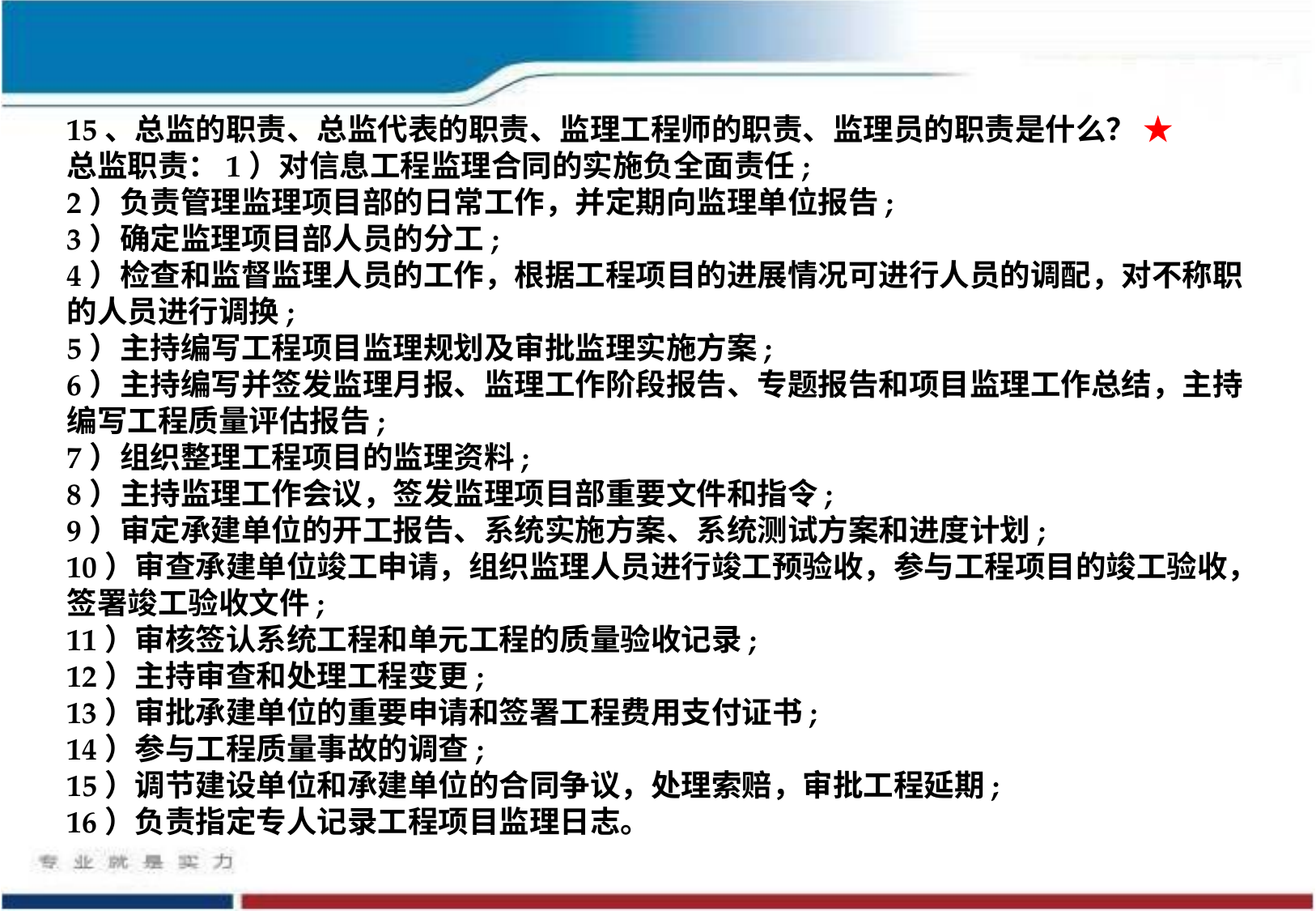

15、总监的职责、总监代表的职责、监理工程师的职责、监理员的职责是什么？ ★
总监职责：1）对信息工程监理合同的实施负全面责任;
2）负责管理监理项目部的日常工作，并定期向监理单位报告;
3）确定监理项目部人员的分工;
4）检查和监督监理人员的工作，根据工程项目的进展情况可进行人员的调配，对不称职的人员进行调换;
5）主持编写工程项目监理规划及审批监理实施方案;
6）主持编写并签发监理月报、监理工作阶段报告、专题报告和项目监理工作总结，主持编写工程质量评估报告;
7）组织整理工程项目的监理资料;
8）主持监理工作会议，签发监理项目部重要文件和指令;
9）审定承建单位的开工报告、系统实施方案、系统测试方案和进度计划;
10）审查承建单位竣工申请，组织监理人员进行竣工预验收，参与工程项目的竣工验收，签署竣工验收文件;
11）审核签认系统工程和单元工程的质量验收记录;
12）主持审查和处理工程变更;
13）审批承建单位的重要申请和签署工程费用支付证书;
14）参与工程质量事故的调查;
15）调节建设单位和承建单位的合同争议，处理索赔，审批工程延期;
16）负责指定专人记录工程项目监理日志。